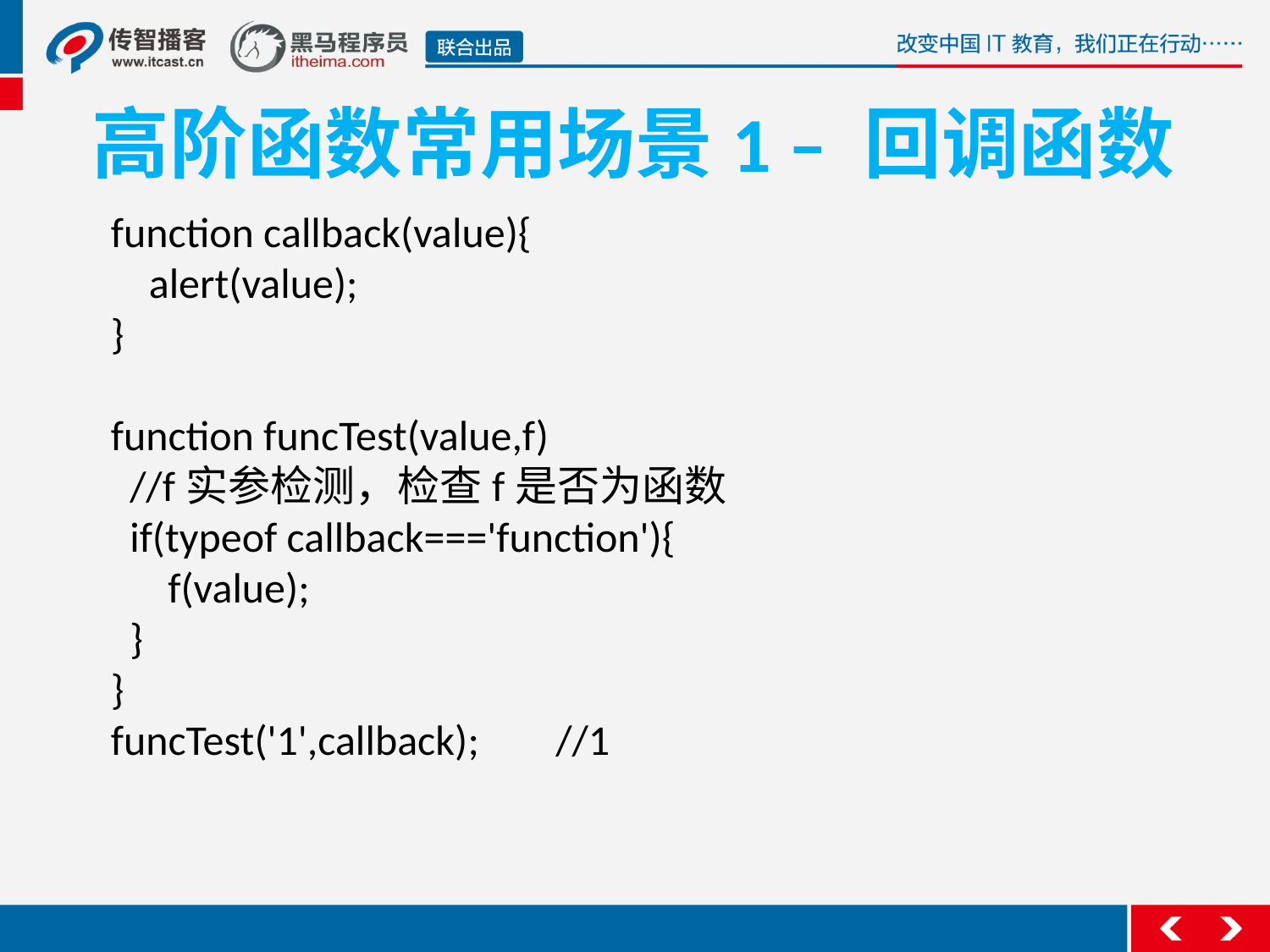

# 高阶函数常用场景1 – 回调函数
function callback(value){
    alert(value);
}

function funcTest(value,f)
  //f实参检测，检查f是否为函数
  if(typeof callback==='function'){
      f(value);
  }
}
funcTest('1',callback);        //1